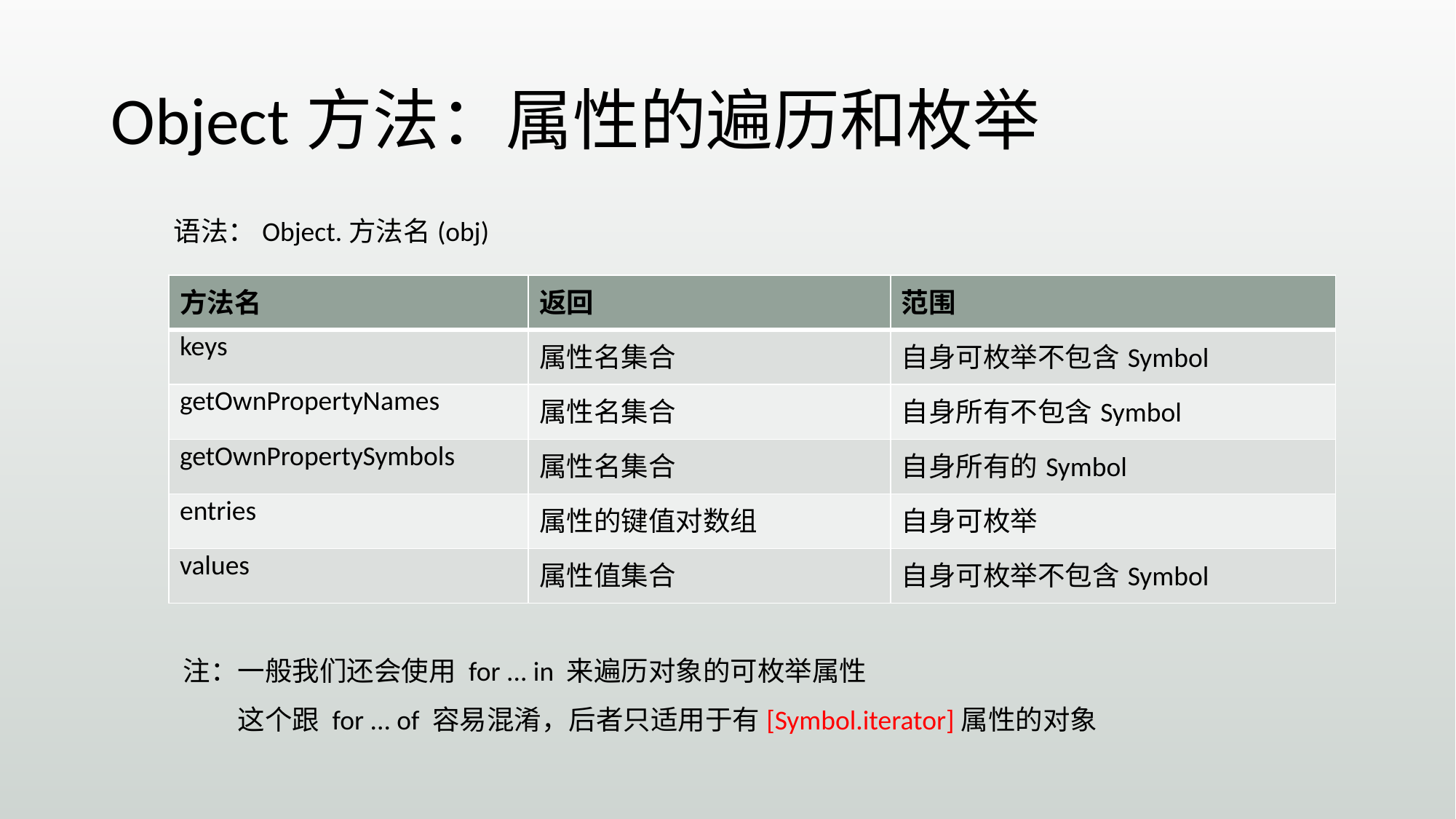

# Object方法：属性的遍历和枚举
语法：Object.方法名(obj)
| 方法名 | 返回 | 范围 |
| --- | --- | --- |
| keys | 属性名集合 | 自身可枚举不包含Symbol |
| getOwnPropertyNames | 属性名集合 | 自身所有不包含Symbol |
| getOwnPropertySymbols | 属性名集合 | 自身所有的Symbol |
| entries | 属性的键值对数组 | 自身可枚举 |
| values | 属性值集合 | 自身可枚举不包含Symbol |
注：一般我们还会使用 for ... in 来遍历对象的可枚举属性
　　这个跟 for ... of 容易混淆，后者只适用于有[Symbol.iterator]属性的对象